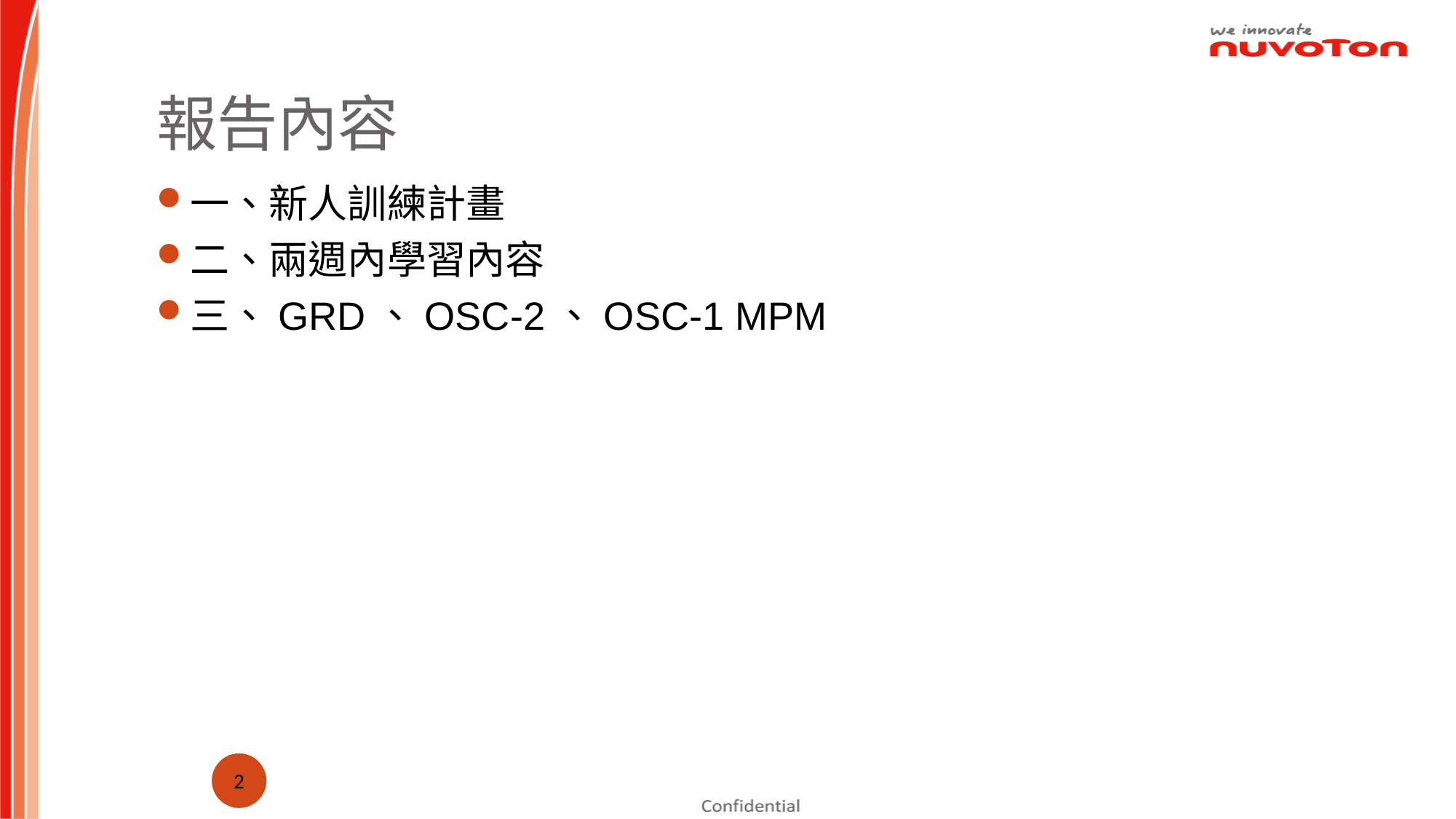

# 報告內容
一、新人訓練計畫
二、兩週內學習內容
三、GRD、OSC-2、OSC-1 MPM

2